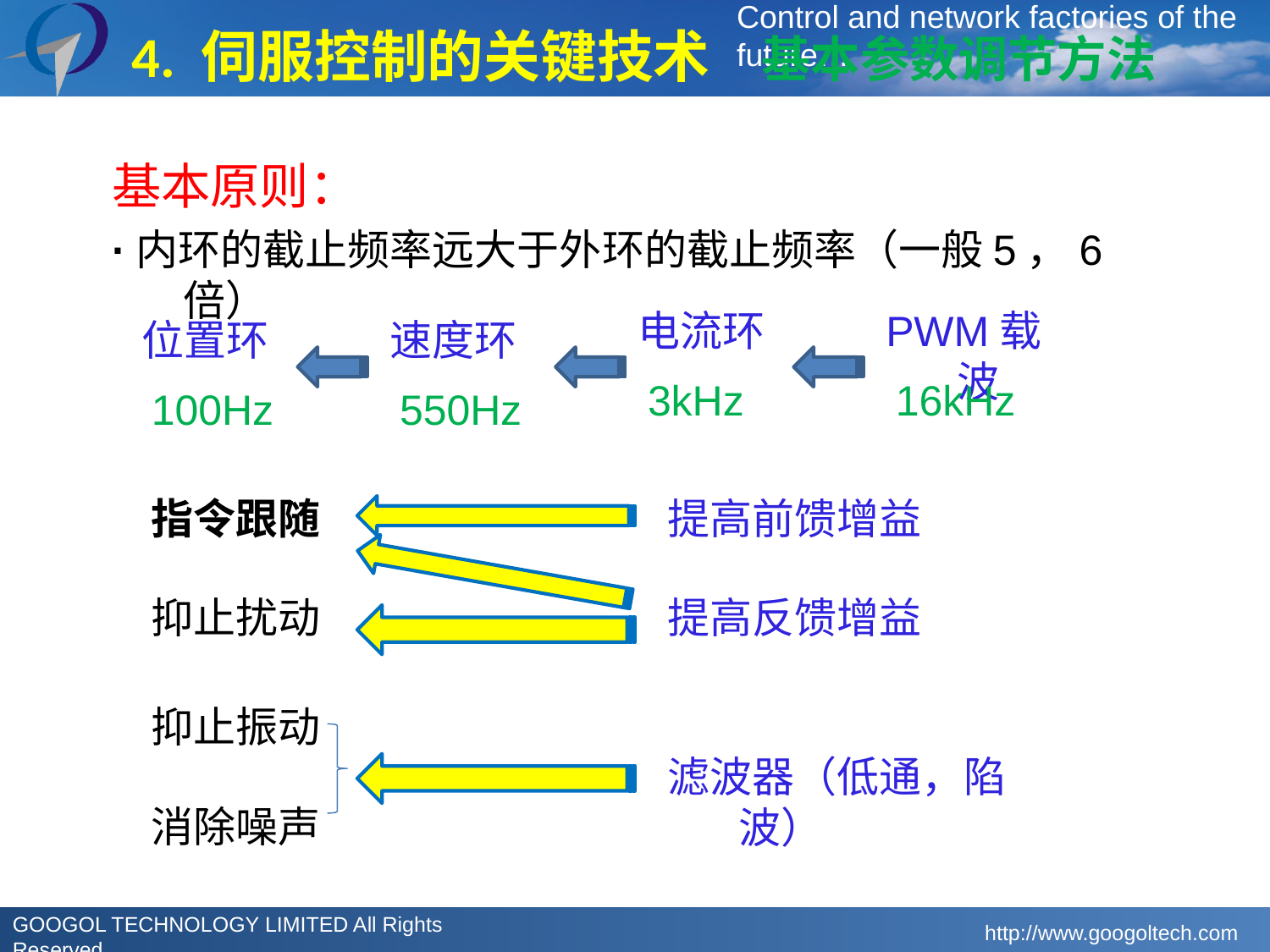

4. 伺服控制的关键技术    基本参数调节方法
基本原则：
·内环的截止频率远大于外环的截止频率（一般5，6倍）
电流环
PWM载波
位置环
速度环

3kHz
16kHz
100Hz
550Hz
指令跟随
提高前馈增益

抑止扰动
提高反馈增益

抑止振动

滤波器（低通，陷波）

消除噪声
GOOGOL TECHNOLOGY LIMITED All Rights Reserved